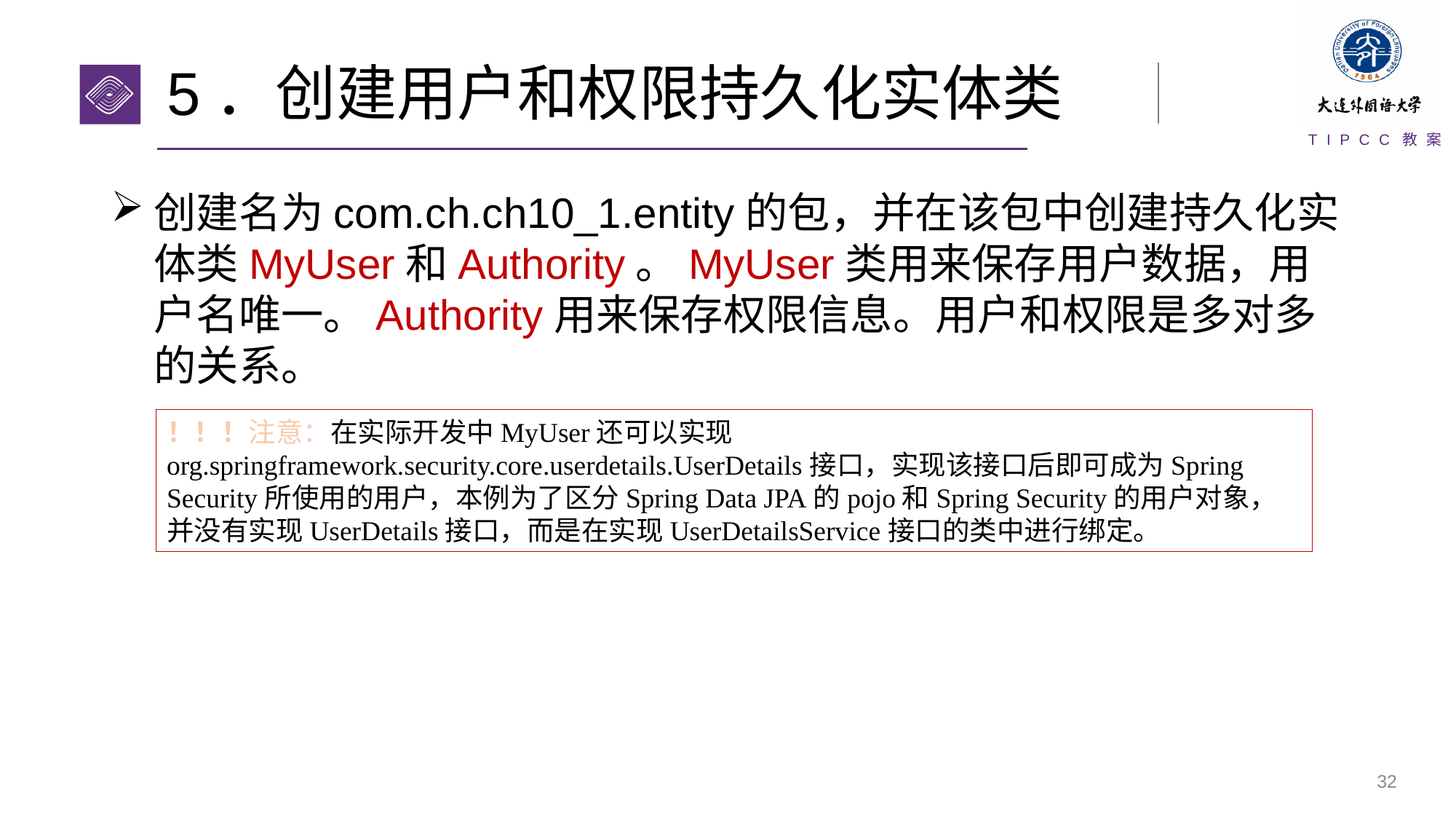

# 5．创建用户和权限持久化实体类
创建名为com.ch.ch10_1.entity的包，并在该包中创建持久化实体类MyUser和Authority。MyUser类用来保存用户数据，用户名唯一。Authority用来保存权限信息。用户和权限是多对多的关系。
！！！注意：在实际开发中MyUser还可以实现org.springframework.security.core.userdetails.UserDetails接口，实现该接口后即可成为Spring Security所使用的用户，本例为了区分Spring Data JPA的pojo和Spring Security的用户对象，并没有实现UserDetails接口，而是在实现UserDetailsService接口的类中进行绑定。
32